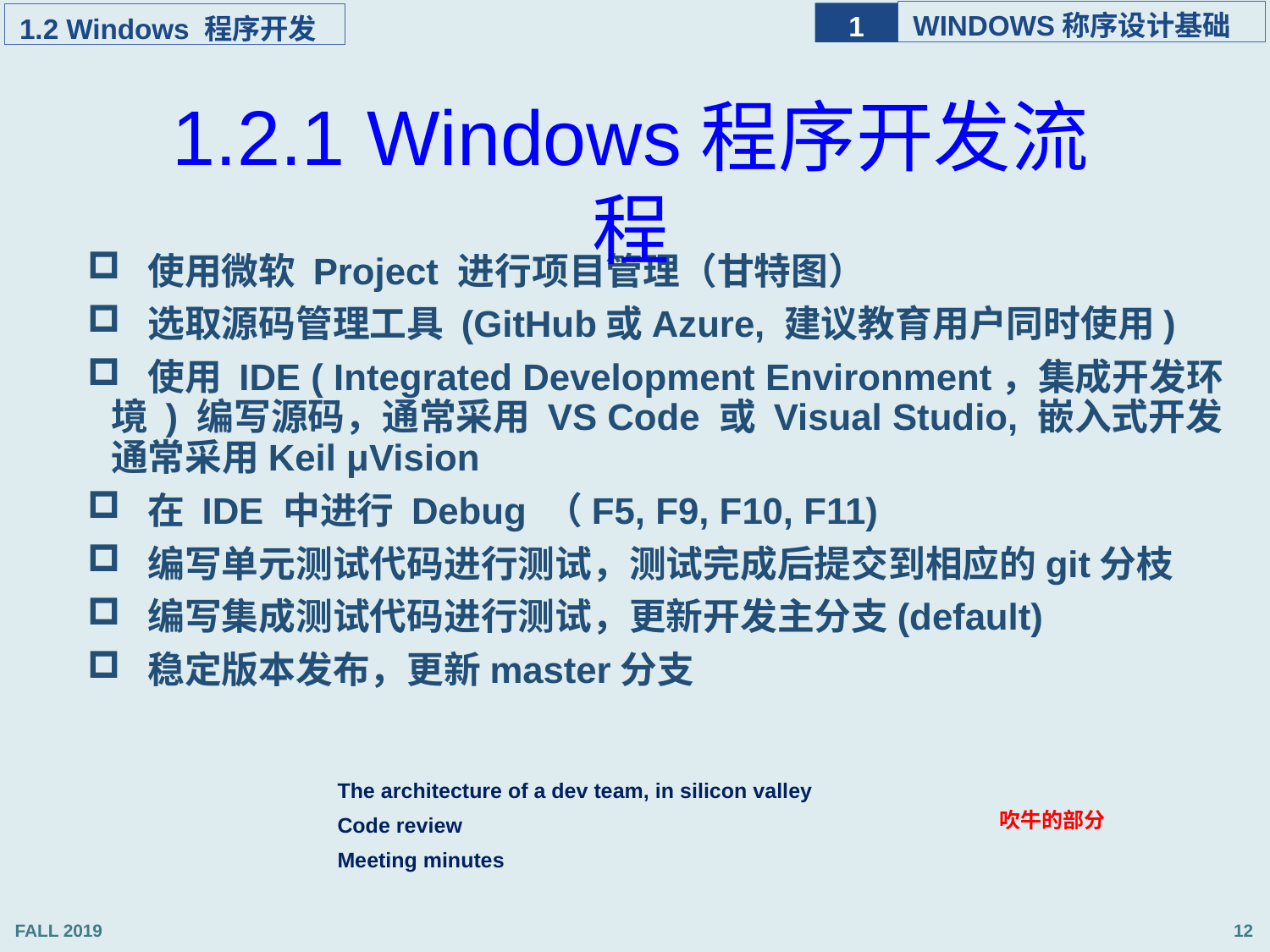

1.2.1 Windows程序开发流程
  使用微软 Project 进行项目管理（甘特图）
  选取源码管理工具 (GitHub或Azure, 建议教育用户同时使用)
  使用 IDE ( Integrated Development Environment，集成开发环境 ) 编写源码，通常采用 VS Code 或 Visual Studio, 嵌入式开发通常采用Keil μVision
  在 IDE 中进行 Debug （F5, F9, F10, F11)
  编写单元测试代码进行测试，测试完成后提交到相应的git分枝
  编写集成测试代码进行测试，更新开发主分支(default)
  稳定版本发布，更新master分支

The architecture of a dev team, in silicon valley
Code review
Meeting minutes
吹牛的部分